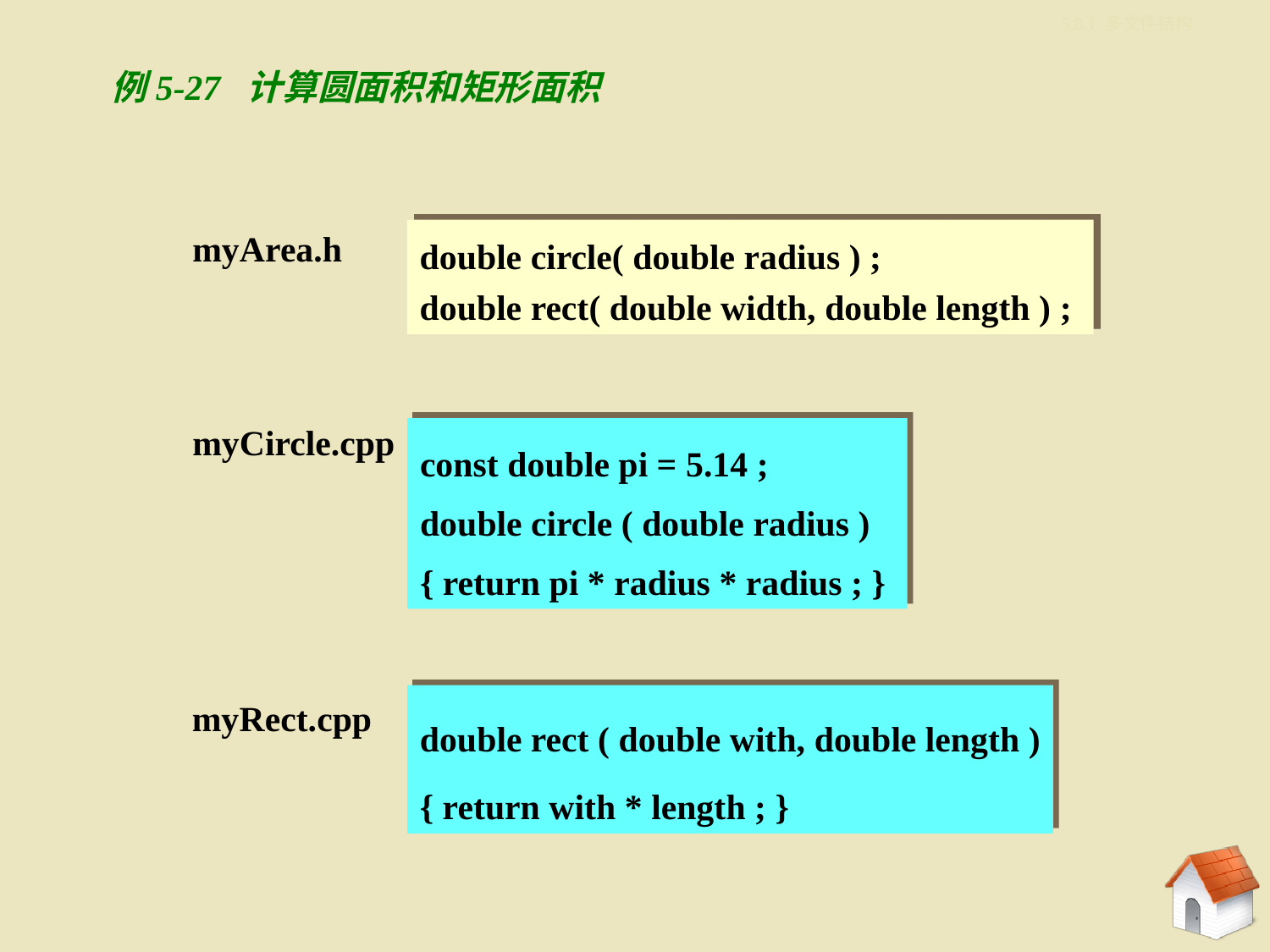

5.8.1 多文件结构
例5-27  计算圆面积和矩形面积
myArea.h
double circle( double radius ) ;
double rect( double width, double length ) ;
myCircle.cpp
const double pi = 5.14 ;
double circle ( double radius )
{ return pi * radius * radius ; }
myRect.cpp
double rect ( double with, double length )
{ return with * length ; }